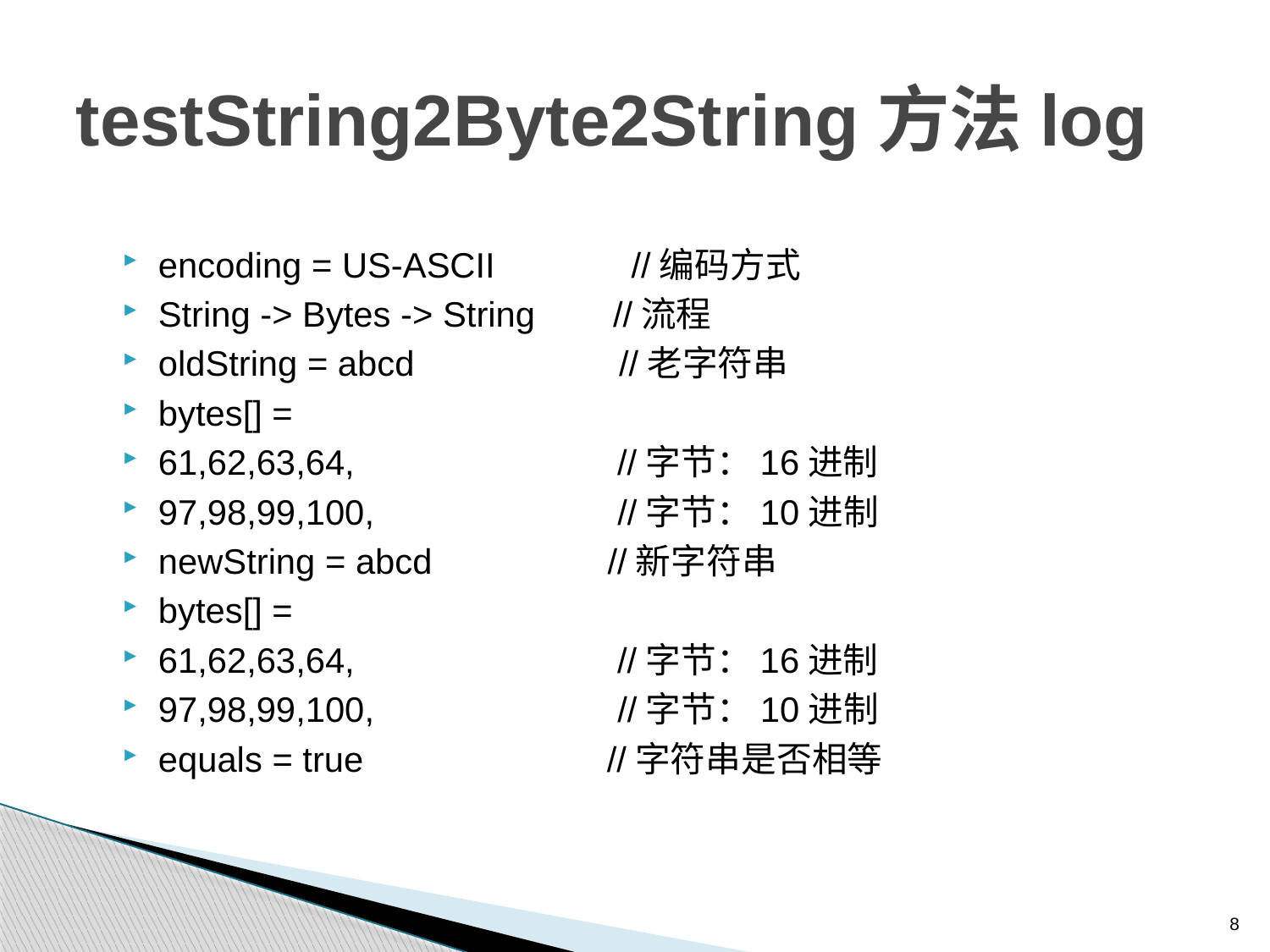

# testString2Byte2String方法log
encoding = US-ASCII              //编码方式
String -> Bytes -> String        //流程
oldString = abcd                     //老字符串
bytes[] =
61,62,63,64,                           //字节：16进制
97,98,99,100,                         //字节：10进制
newString = abcd                  //新字符串
bytes[] =
61,62,63,64,                           //字节：16进制
97,98,99,100,                         //字节：10进制
equals = true                         //字符串是否相等
8